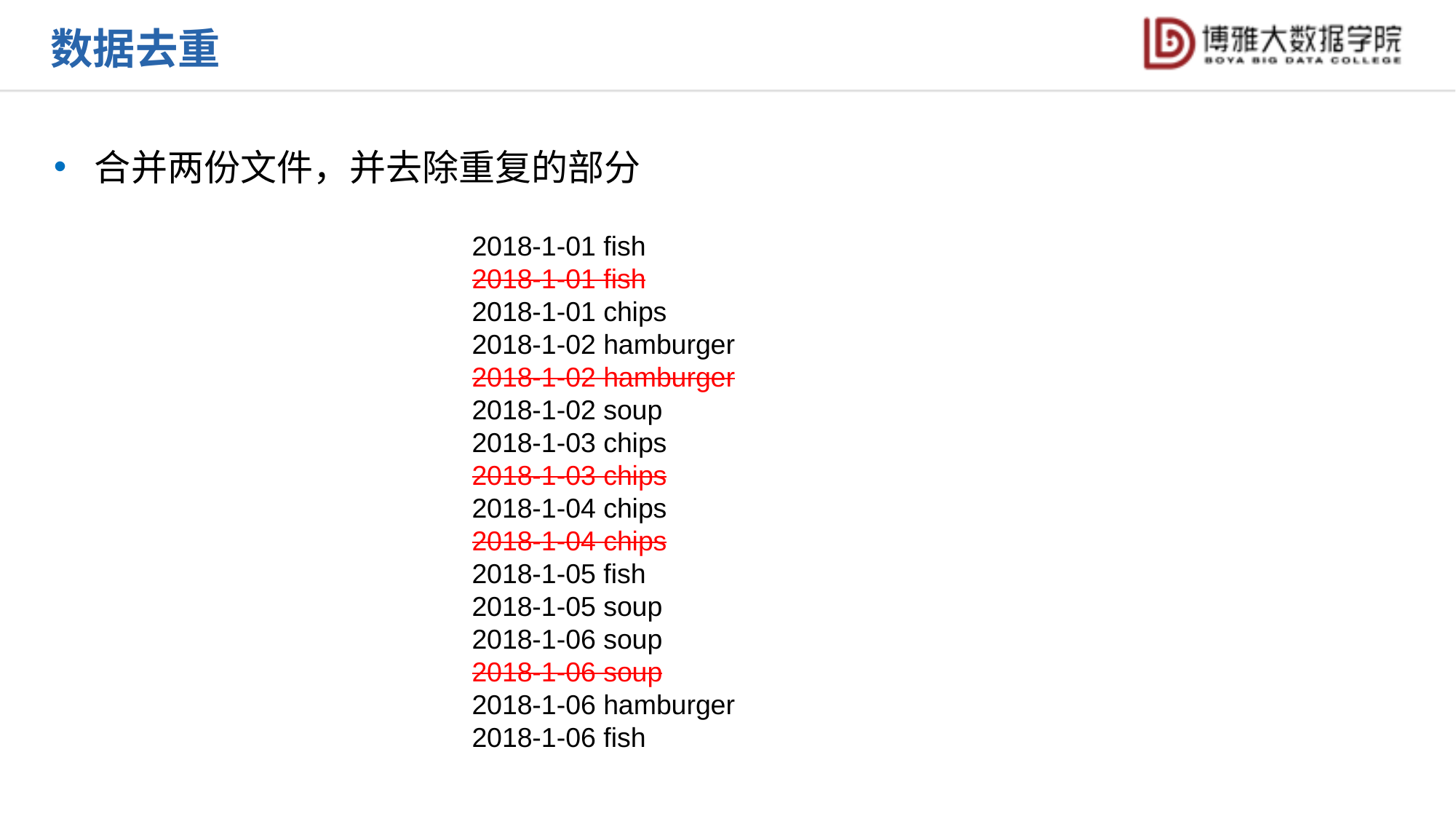

数据去重

合并两份文件，并去除重复的部分

2018-1-01 fish
2018-1-01 fish
2018-1-01 chips
2018-1-02 hamburger
2018-1-02 hamburger
2018-1-02 soup
2018-1-03 chips
2018-1-03 chips
2018-1-04 chips
2018-1-04 chips
2018-1-05 fish
2018-1-05 soup
2018-1-06 soup
2018-1-06 soup
2018-1-06 hamburger
2018-1-06 fish